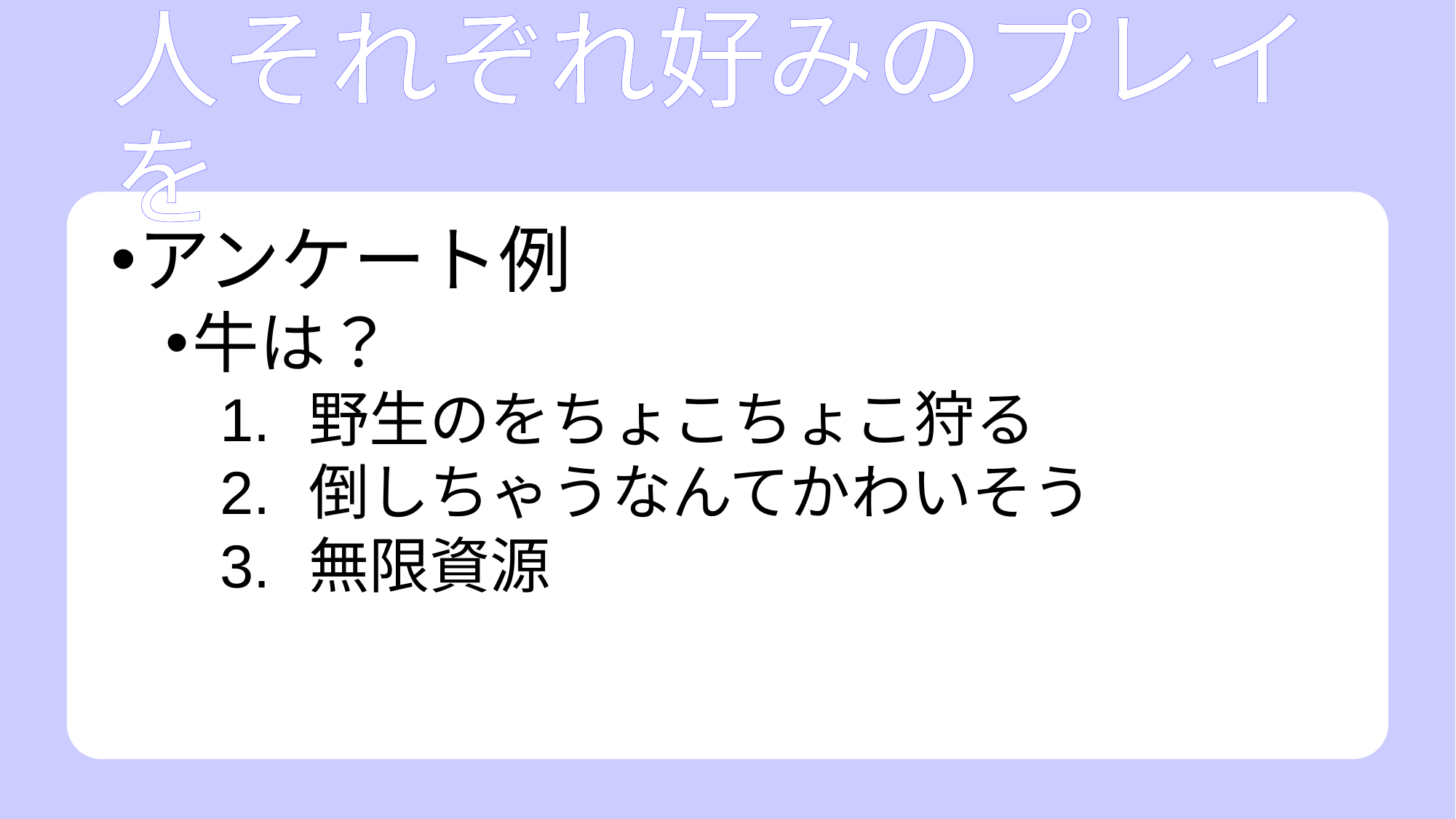

# 人それぞれ好みのプレイを
アンケート例
牛は？
野生のをちょこちょこ狩る
倒しちゃうなんてかわいそう
無限資源